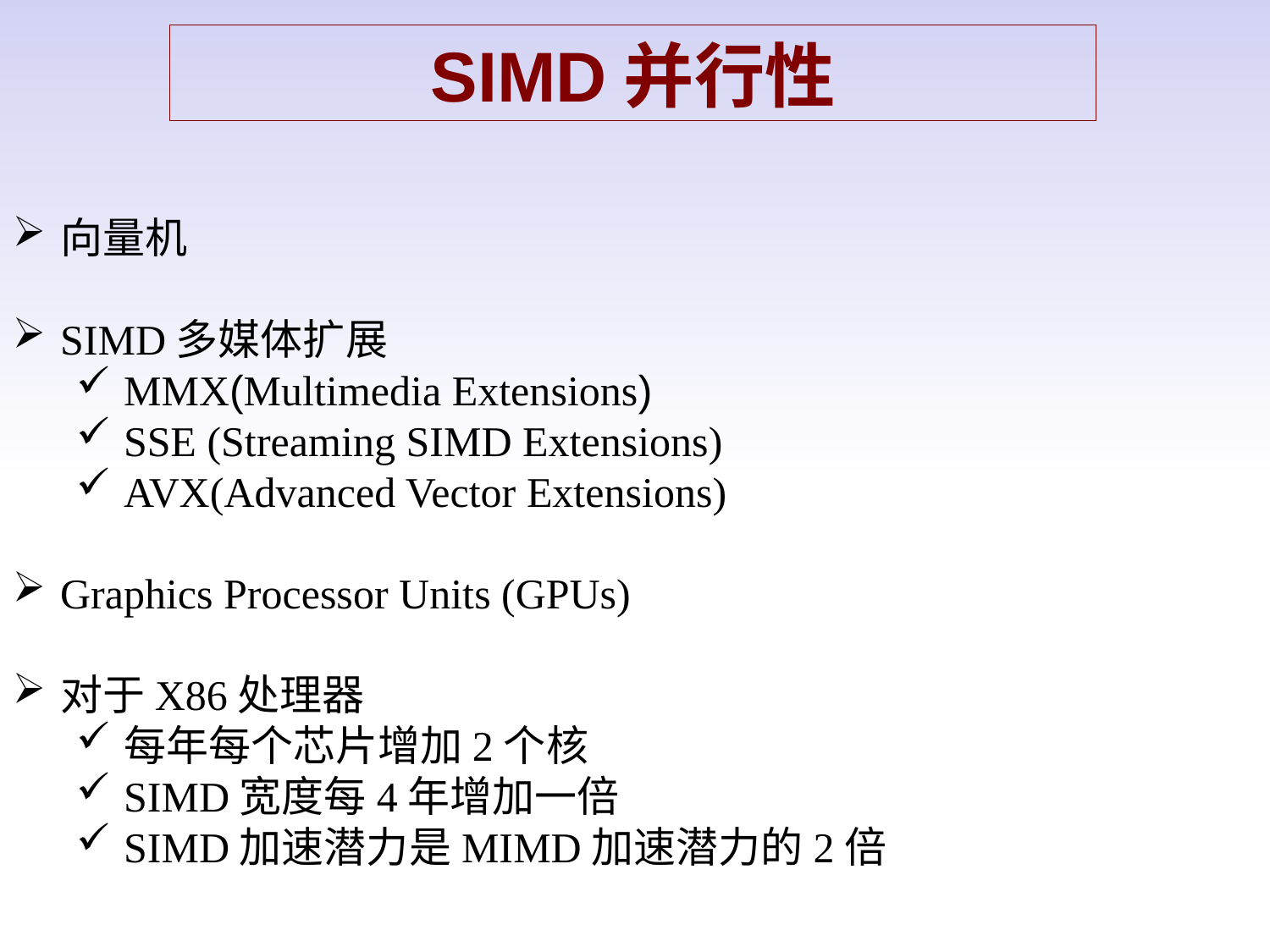

SIMD并行性
向量机

SIMD多媒体扩展
MMX(Multimedia Extensions)
SSE (Streaming SIMD Extensions)
AVX(Advanced Vector Extensions)

Graphics Processor Units (GPUs)

对于X86处理器
每年每个芯片增加2个核
SIMD宽度每4年增加一倍
SIMD加速潜力是MIMD加速潜力的2倍